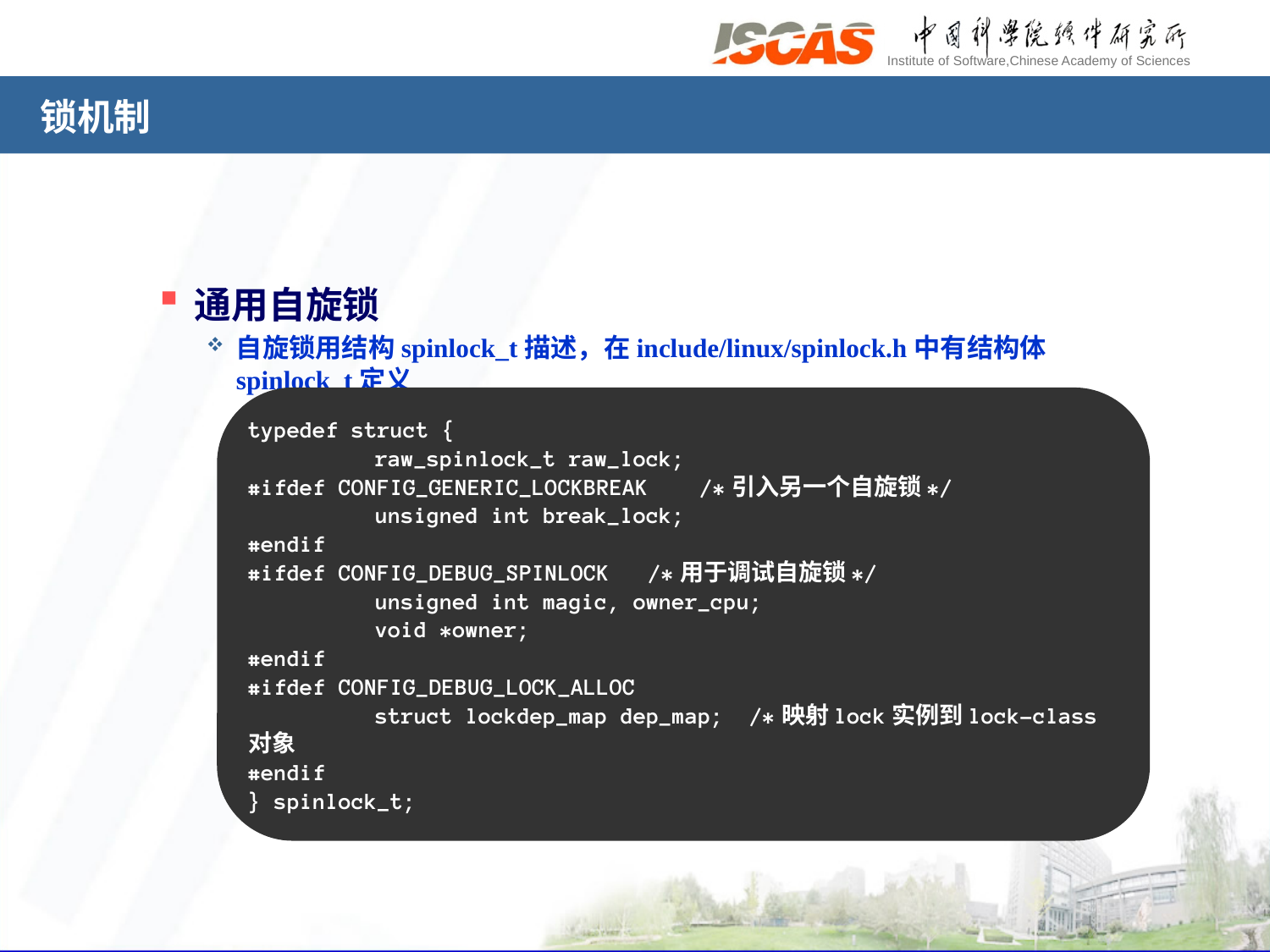

# 锁机制
通用自旋锁
自旋锁用结构spinlock_t描述，在include/linux/spinlock.h中有结构体 spinlock_t定义
typedef struct {
	raw_spinlock_t raw_lock;
#ifdef CONFIG_GENERIC_LOCKBREAK    /*引入另一个自旋锁*/
	unsigned int break_lock;
#endif
#ifdef CONFIG_DEBUG_SPINLOCK   /*用于调试自旋锁*/
	unsigned int magic, owner_cpu;
	void *owner;
#endif
#ifdef CONFIG_DEBUG_LOCK_ALLOC
	struct lockdep_map dep_map;  /*映射lock实例到lock-class对象
#endif
} spinlock_t;